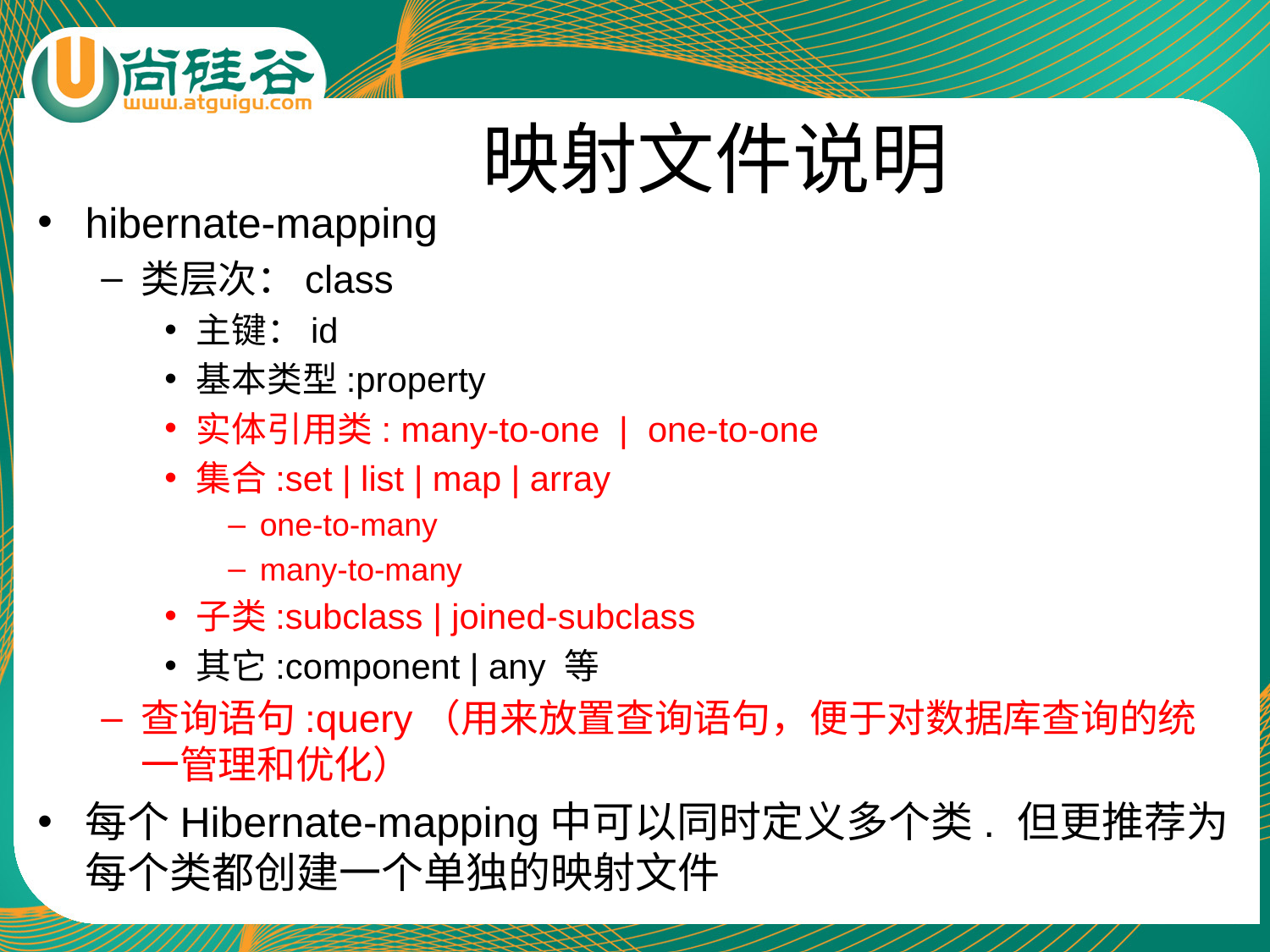

# 映射文件说明
hibernate-mapping
类层次：class
主键：id
基本类型:property
实体引用类: many-to-one  |  one-to-one
集合:set | list | map | array
one-to-many
many-to-many
子类:subclass | joined-subclass
其它:component | any 等
查询语句:query（用来放置查询语句，便于对数据库查询的统一管理和优化）
每个Hibernate-mapping中可以同时定义多个类. 但更推荐为每个类都创建一个单独的映射文件